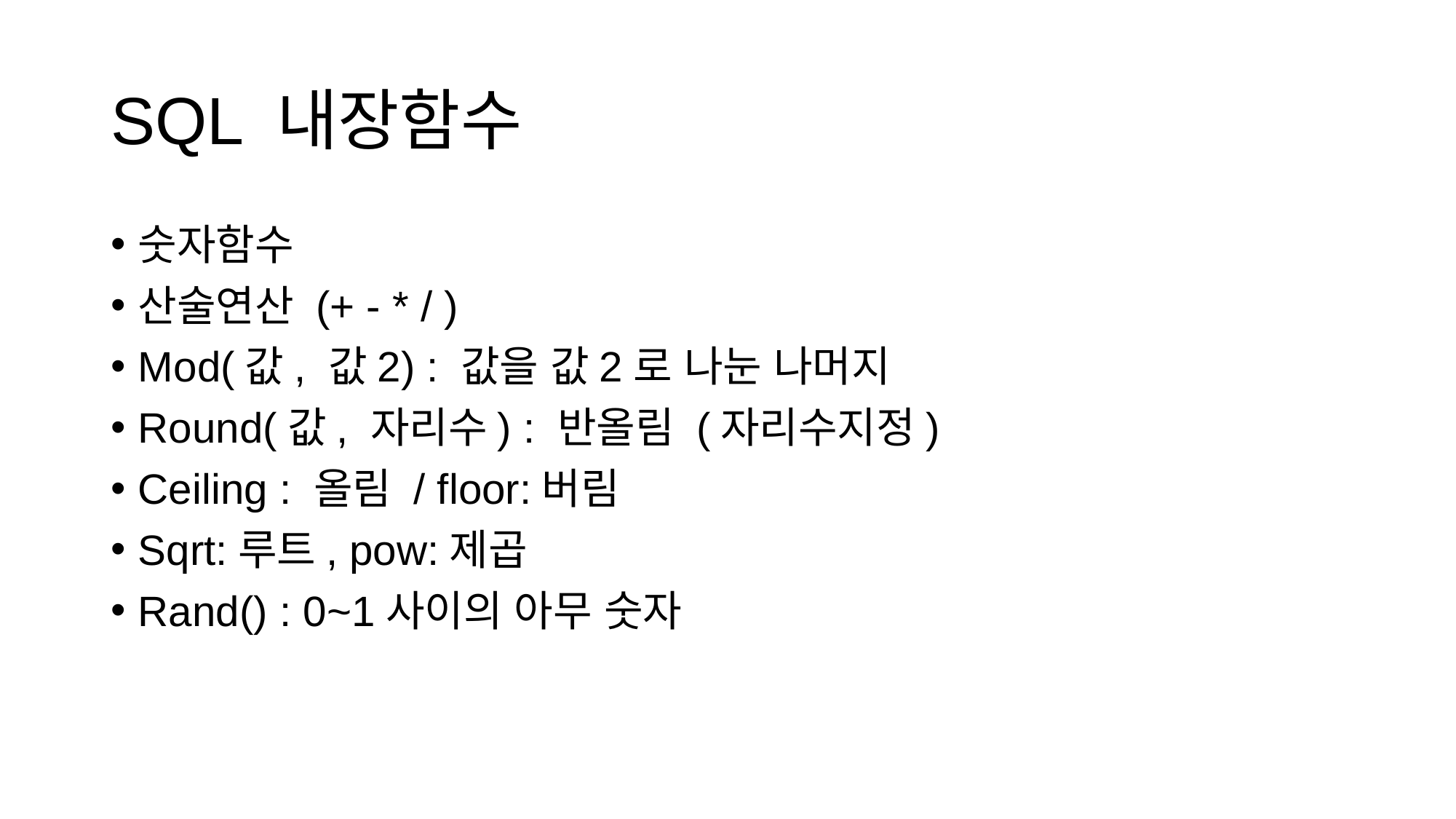

# SQL 내장함수
숫자함수
산술연산 (+ - * / )
Mod(값, 값2) : 값을 값2로 나눈 나머지
Round(값, 자리수) : 반올림 (자리수지정)
Ceiling : 올림 / floor:버림
Sqrt:루트, pow:제곱
Rand() : 0~1사이의 아무 숫자